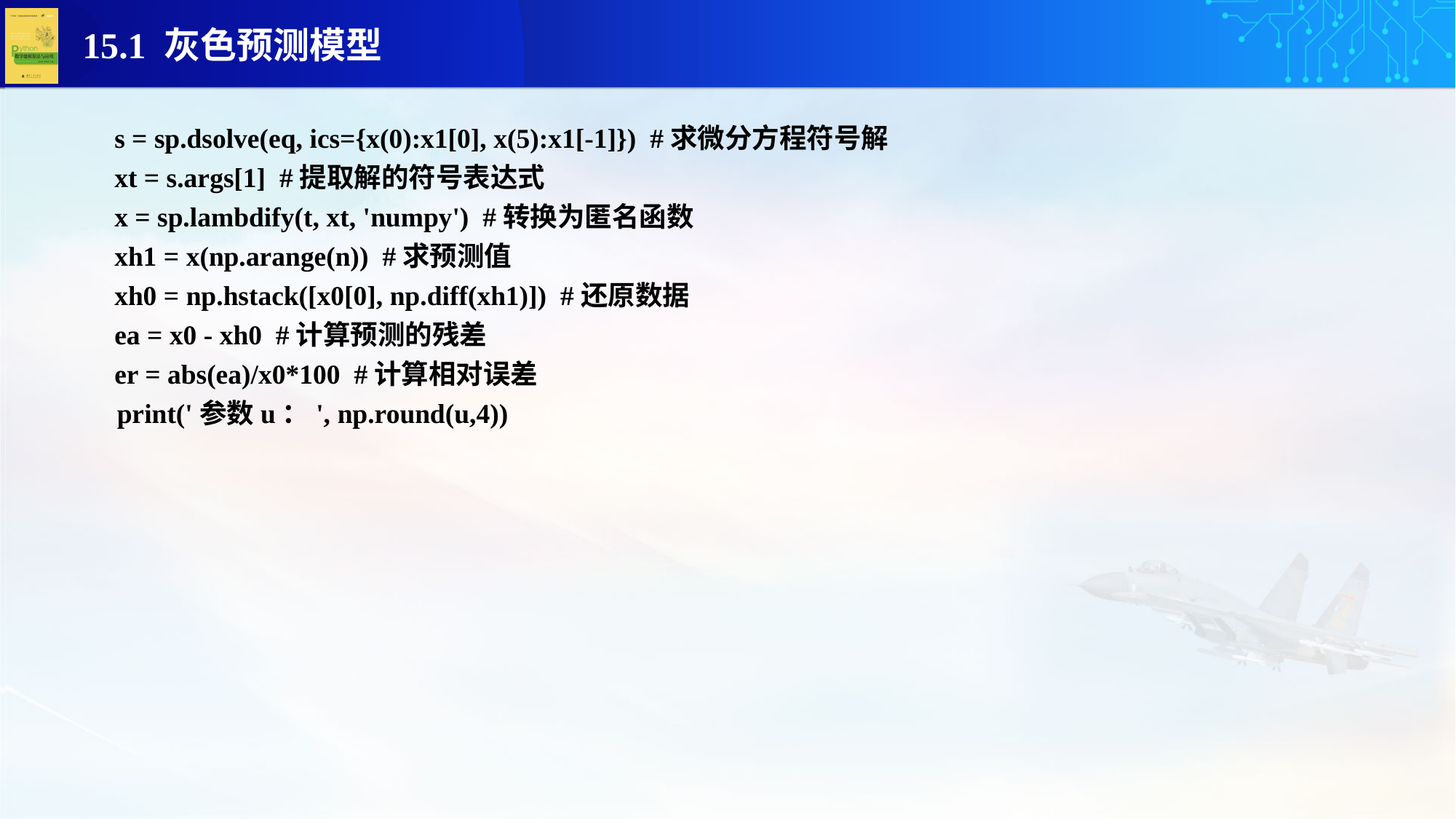

s = sp.dsolve(eq, ics={x(0):x1[0], x(5):x1[-1]})  #求微分方程符号解
xt = s.args[1]  #提取解的符号表达式
x = sp.lambdify(t, xt, 'numpy')  #转换为匿名函数
xh1 = x(np.arange(n))  #求预测值
xh0 = np.hstack([x0[0], np.diff(xh1)])  #还原数据
ea = x0 - xh0  #计算预测的残差
er = abs(ea)/x0*100  #计算相对误差
     print('参数u：', np.round(u,4))